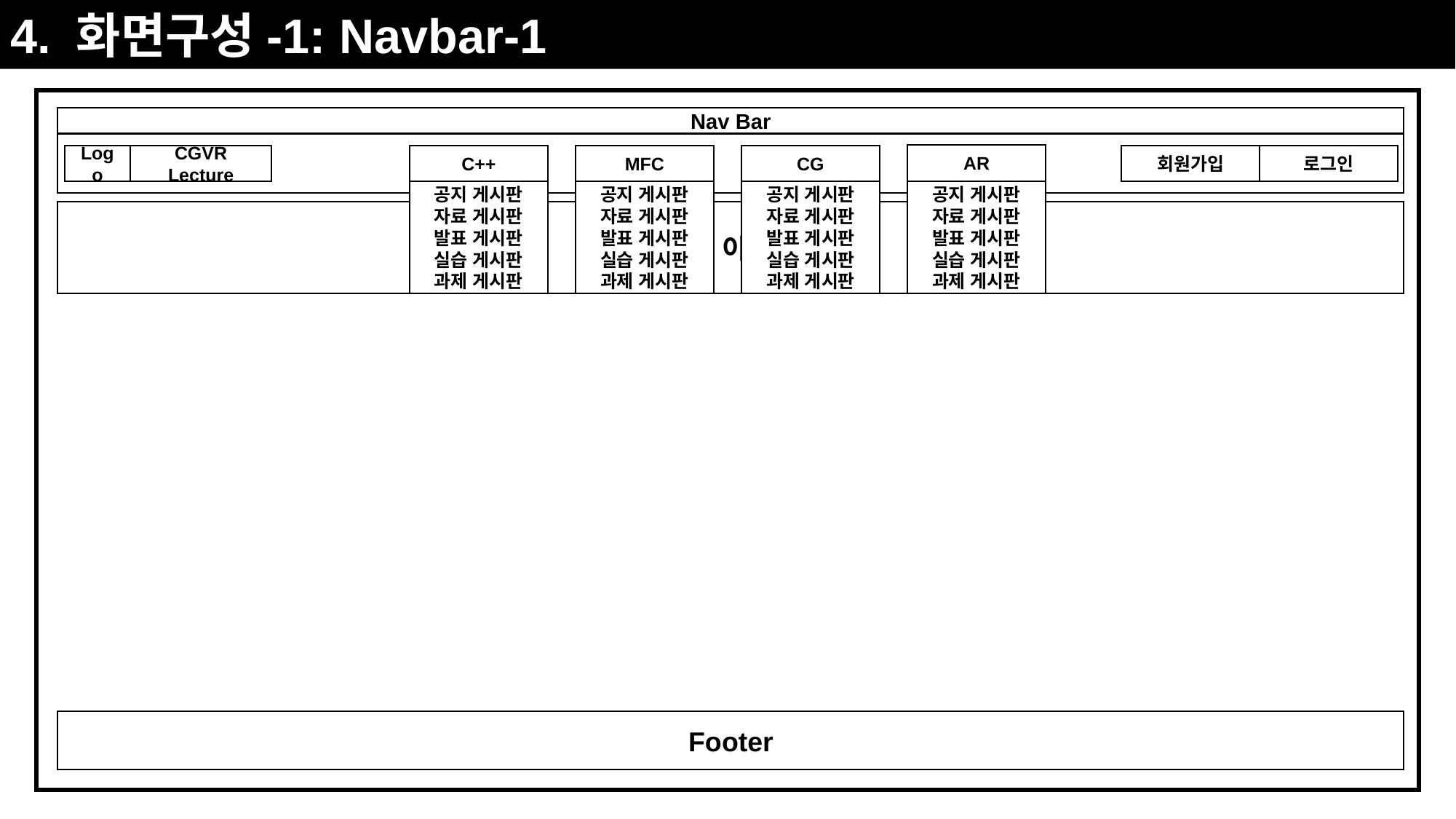

4. 화면구성-1: Navbar-1

Nav Bar

AR
Logo
CGVR Lecture
C++
MFC
CG
회원가입
로그인
공지 게시판
자료 게시판
발표 게시판
실습 게시판
과제 게시판
공지 게시판
자료 게시판
발표 게시판
실습 게시판
과제 게시판
공지 게시판
자료 게시판
발표 게시판
실습 게시판
과제 게시판
공지 게시판
자료 게시판
발표 게시판
실습 게시판
과제 게시판
배너 이미지
Footer